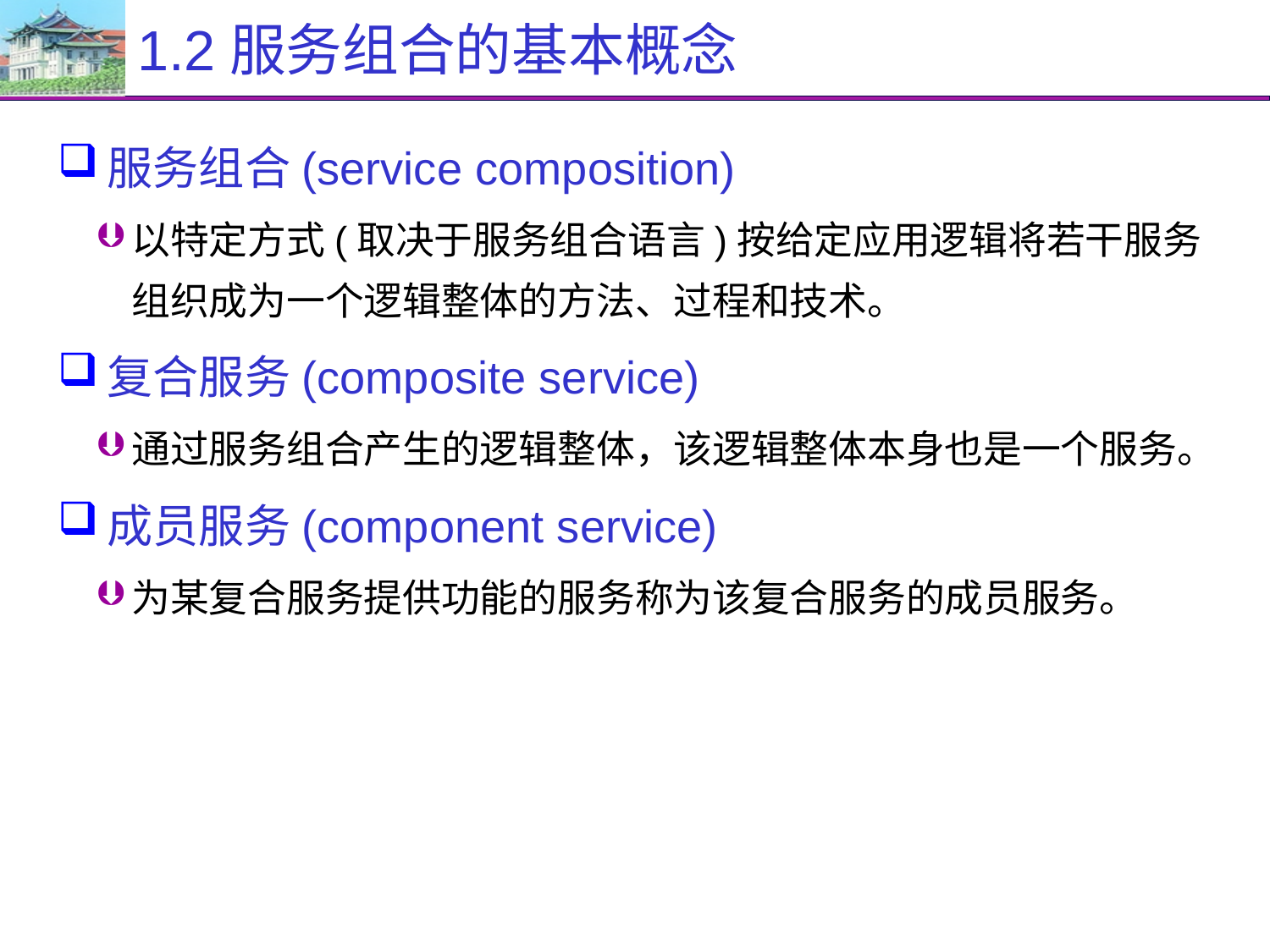

# 1.2服务组合的基本概念
服务组合(service composition)
以特定方式(取决于服务组合语言)按给定应用逻辑将若干服务组织成为一个逻辑整体的方法、过程和技术。
复合服务(composite service)
通过服务组合产生的逻辑整体，该逻辑整体本身也是一个服务。
成员服务(component service)
为某复合服务提供功能的服务称为该复合服务的成员服务。